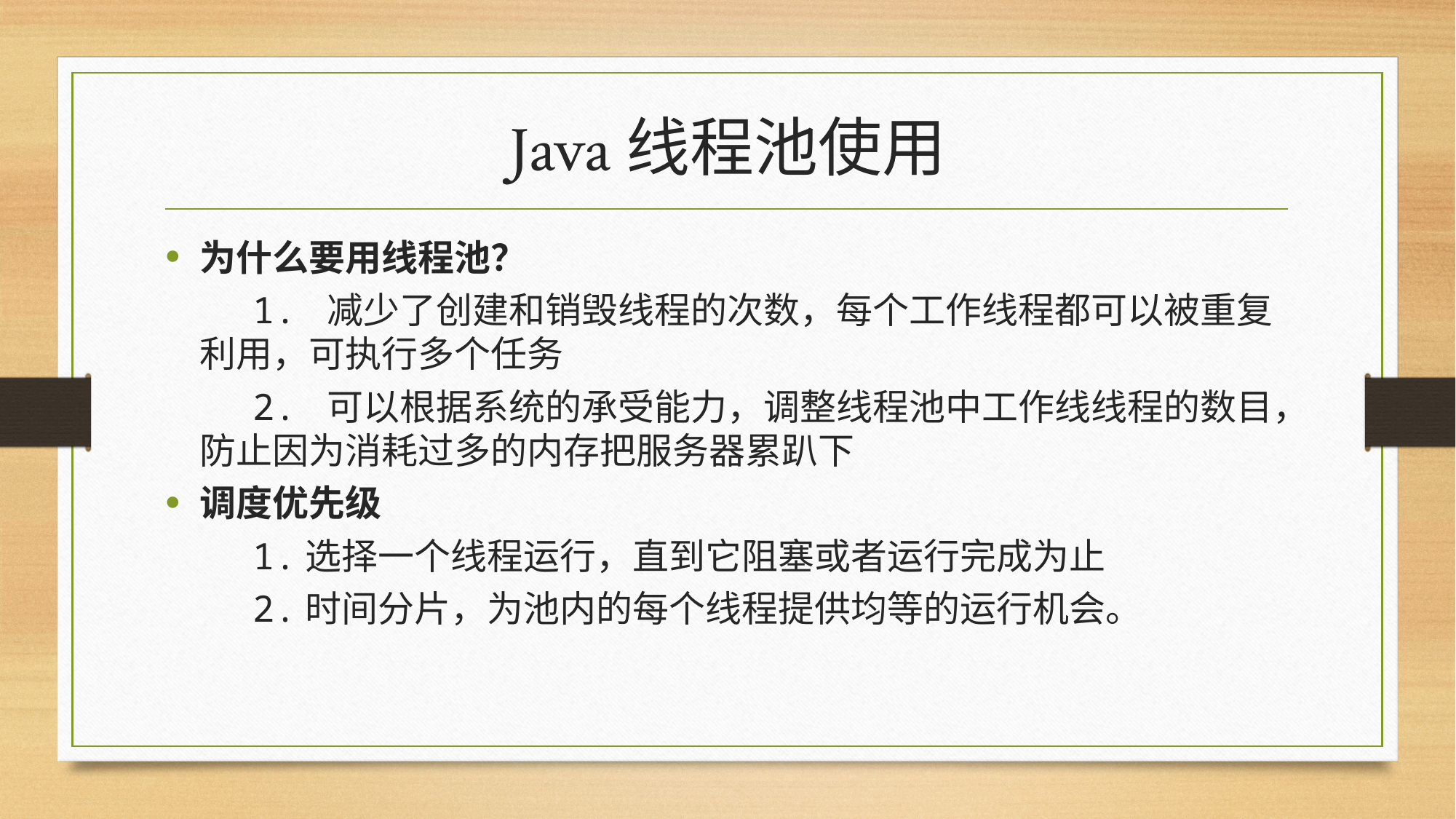

# Java线程池使用
为什么要用线程池？
    1. 减少了创建和销毁线程的次数，每个工作线程都可以被重复利用，可执行多个任务
    2. 可以根据系统的承受能力，调整线程池中工作线线程的数目，防止因为消耗过多的内存把服务器累趴下
调度优先级
    1.选择一个线程运行，直到它阻塞或者运行完成为止
    2.时间分片，为池内的每个线程提供均等的运行机会。